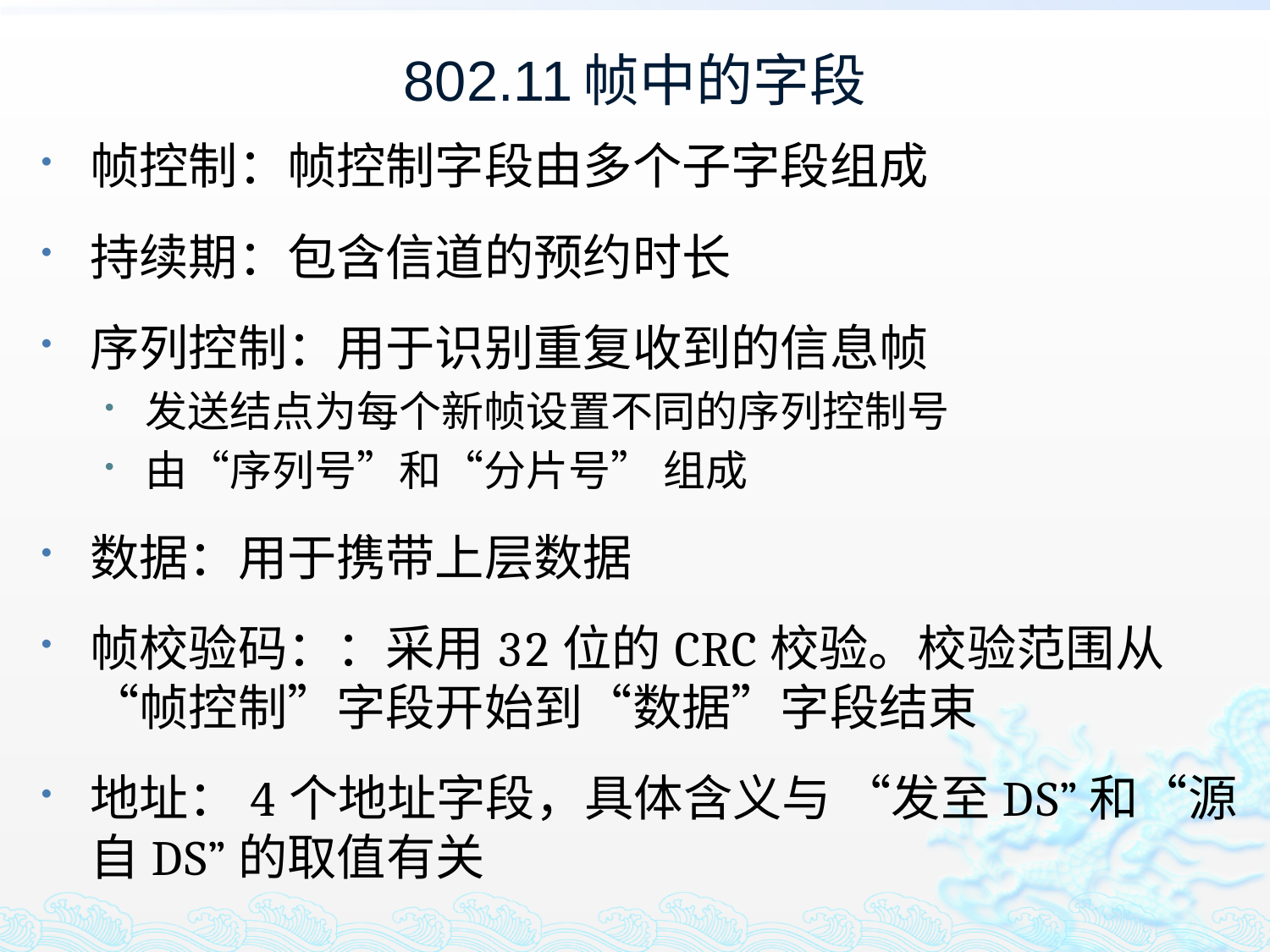

# 802.11帧中的字段
帧控制：帧控制字段由多个子字段组成
持续期：包含信道的预约时长
序列控制：用于识别重复收到的信息帧
发送结点为每个新帧设置不同的序列控制号
由“序列号”和“分片号” 组成
数据：用于携带上层数据
帧校验码：：采用32位的CRC校验。校验范围从“帧控制”字段开始到“数据”字段结束
地址：4个地址字段，具体含义与 “发至DS”和“源自DS”的取值有关